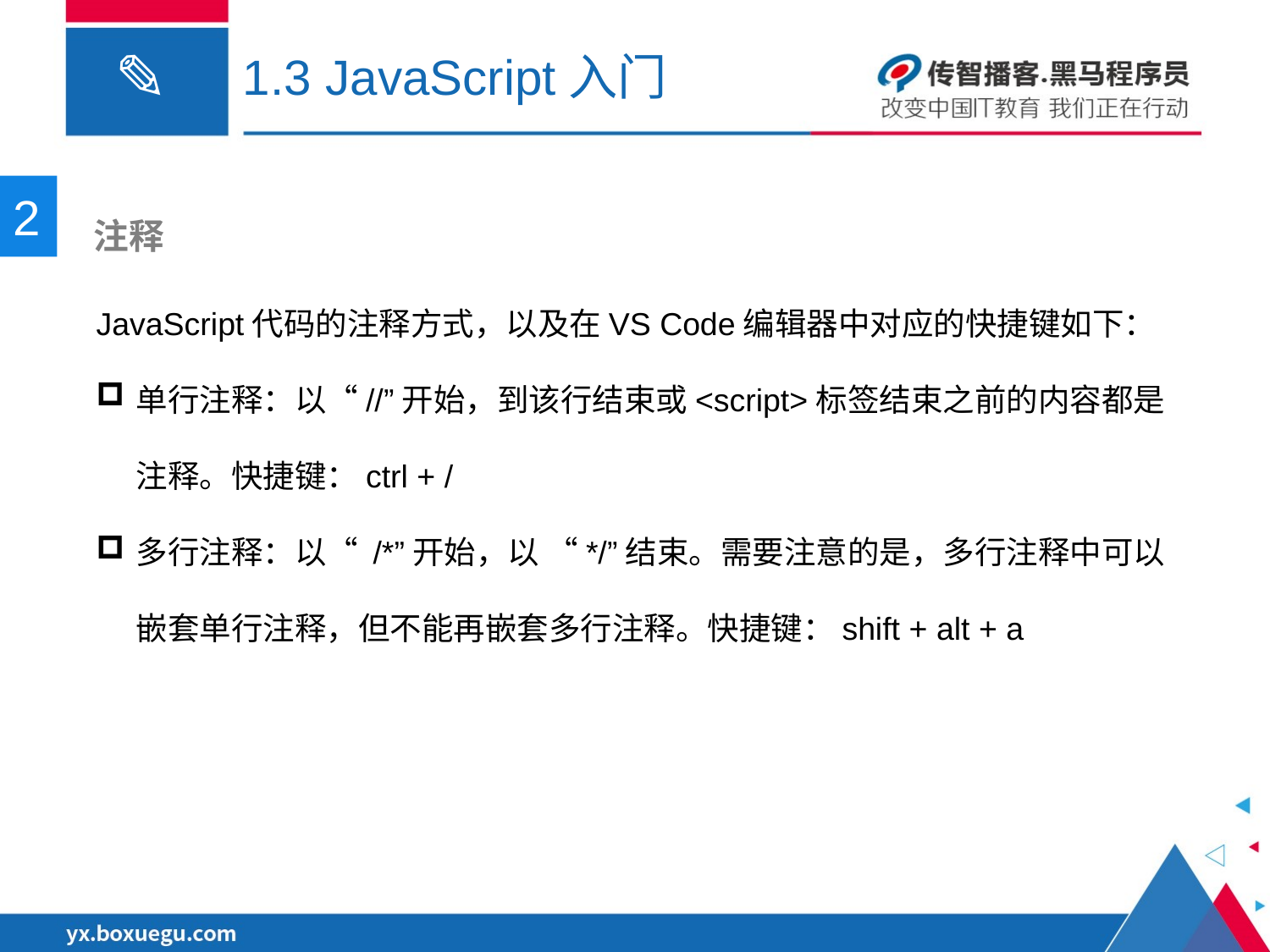

# 1.3 JavaScript入门

2
  注释
JavaScript代码的注释方式，以及在VS Code编辑器中对应的快捷键如下：
单行注释：以“//”开始，到该行结束或<script>标签结束之前的内容都是注释。快捷键：ctrl + /
多行注释：以“ /*”开始，以 “*/”结束。需要注意的是，多行注释中可以嵌套单行注释，但不能再嵌套多行注释。快捷键：shift + alt + a